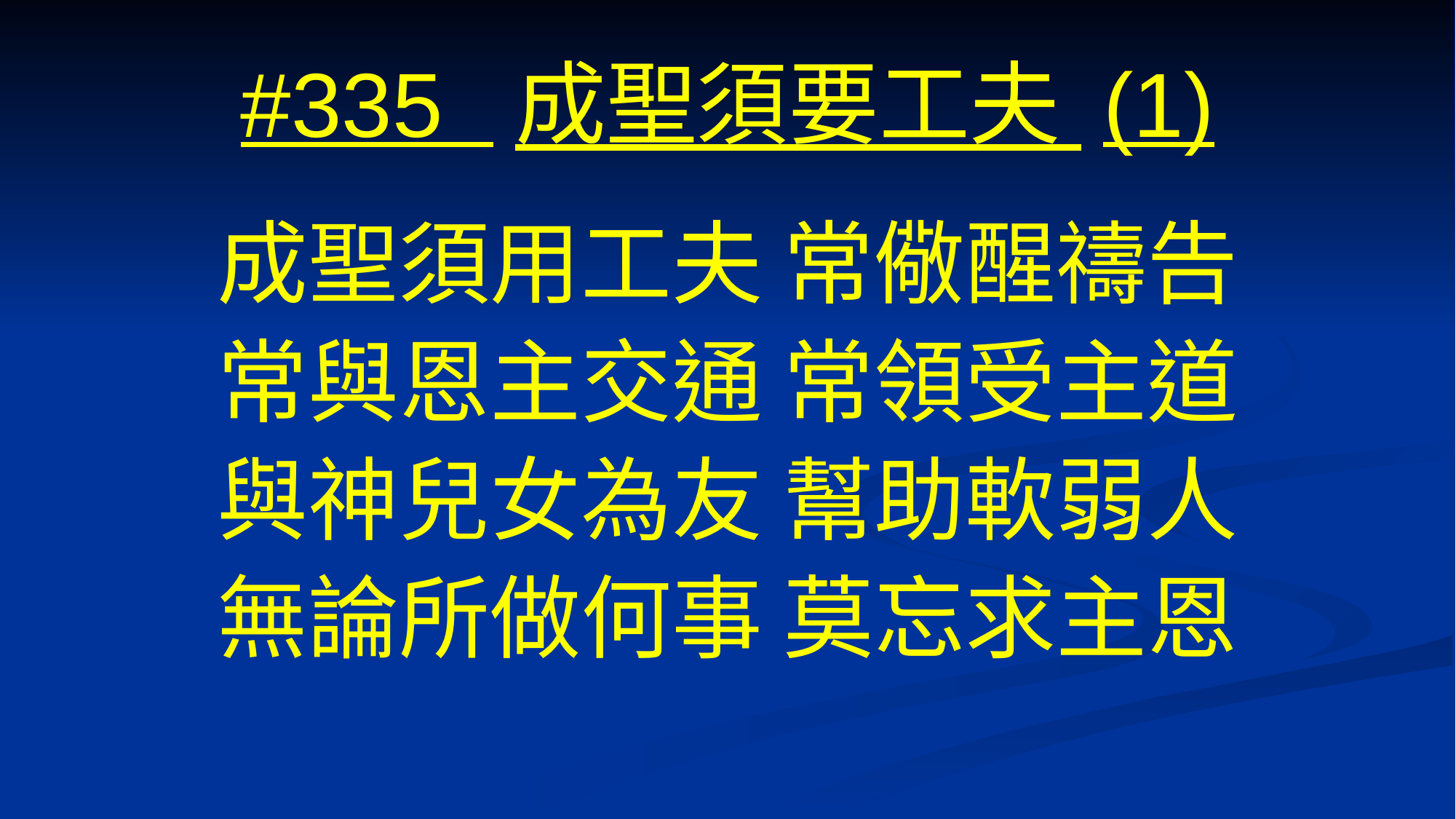

# #335  成聖須要工夫 (1)
成聖須用工夫 常儆醒禱告
常與恩主交通 常領受主道
與神兒女為友 幫助軟弱人
無論所做何事 莫忘求主恩